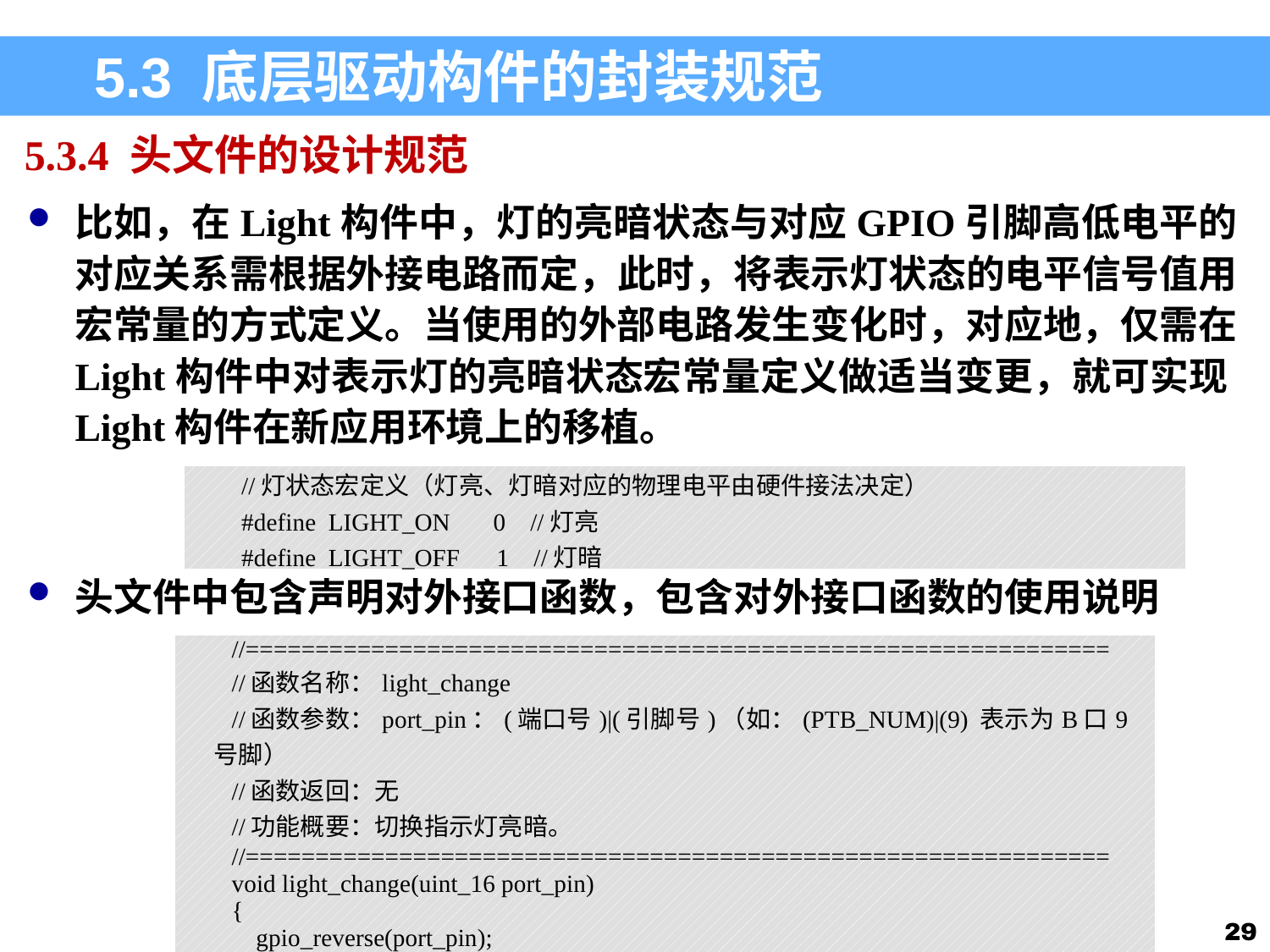

5.3 底层驱动构件的封装规范
5.3.4 头文件的设计规范
比如，在Light构件中，灯的亮暗状态与对应GPIO引脚高低电平的对应关系需根据外接电路而定，此时，将表示灯状态的电平信号值用宏常量的方式定义。当使用的外部电路发生变化时，对应地，仅需在Light构件中对表示灯的亮暗状态宏常量定义做适当变更，就可实现Light构件在新应用环境上的移植。
| //灯状态宏定义（灯亮、灯暗对应的物理电平由硬件接法决定） #define LIGHT\_ON 0 //灯亮 #define LIGHT\_OFF 1 //灯暗 |
| --- |
头文件中包含声明对外接口函数，包含对外接口函数的使用说明
| //============================================================== //函数名称：light\_change //函数参数：port\_pin：(端口号)|(引脚号)（如：(PTB\_NUM)|(9) 表示为B口9号脚） //函数返回：无 //功能概要：切换指示灯亮暗。 //============================================================== void light\_change(uint\_16 port\_pin) { gpio\_reverse(port\_pin); } |
| --- |
29